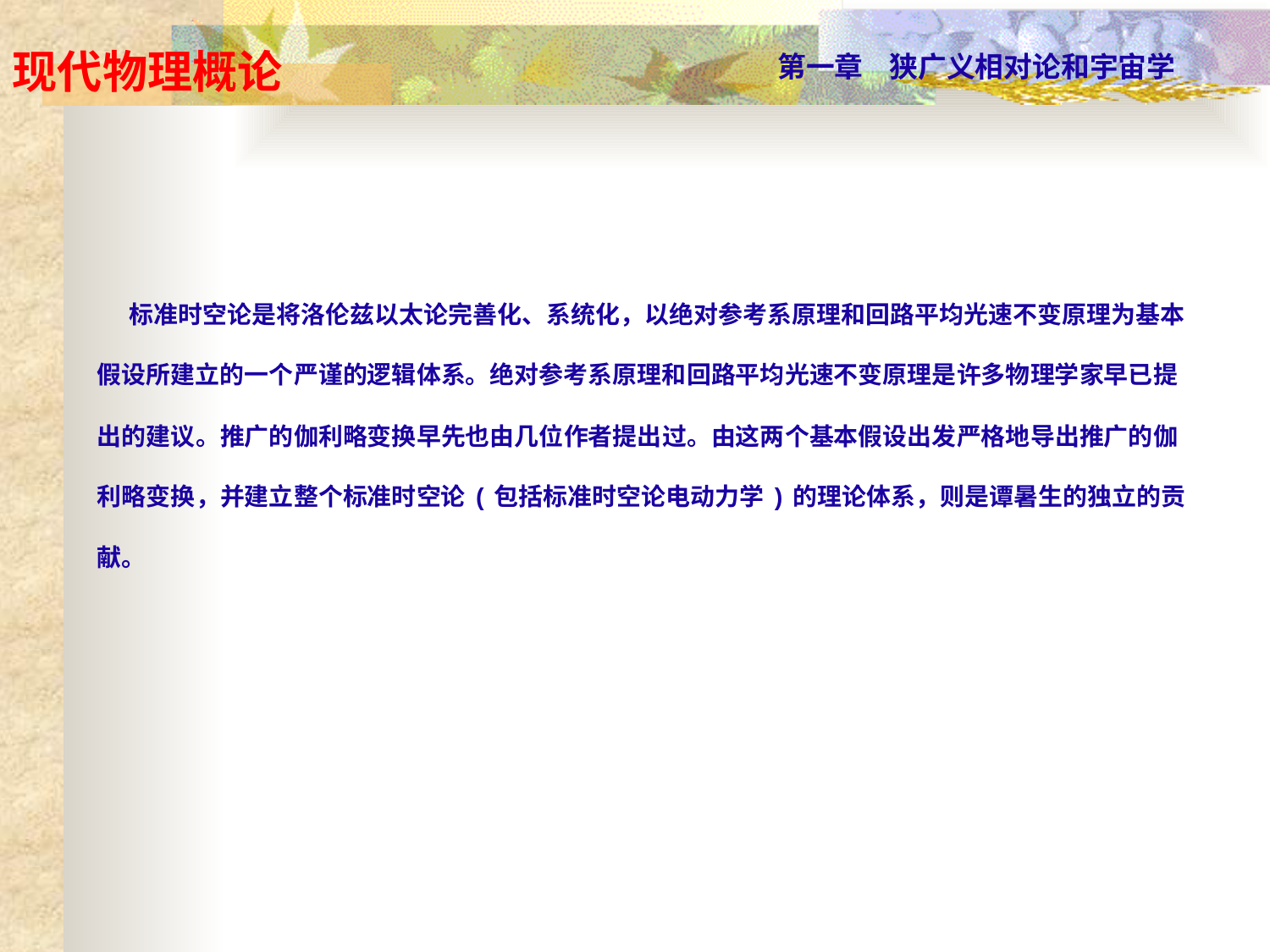

标准时空论是将洛伦兹以太论完善化、系统化，以绝对参考系原理和回路平均光速不变原理为基本假设所建立的一个严谨的逻辑体系。绝对参考系原理和回路平均光速不变原理是许多物理学家早已提出的建议。推广的伽利略变换早先也由几位作者提出过。由这两个基本假设出发严格地导出推广的伽利略变换，并建立整个标准时空论(包括标准时空论电动力学)的理论体系，则是谭暑生的独立的贡献。